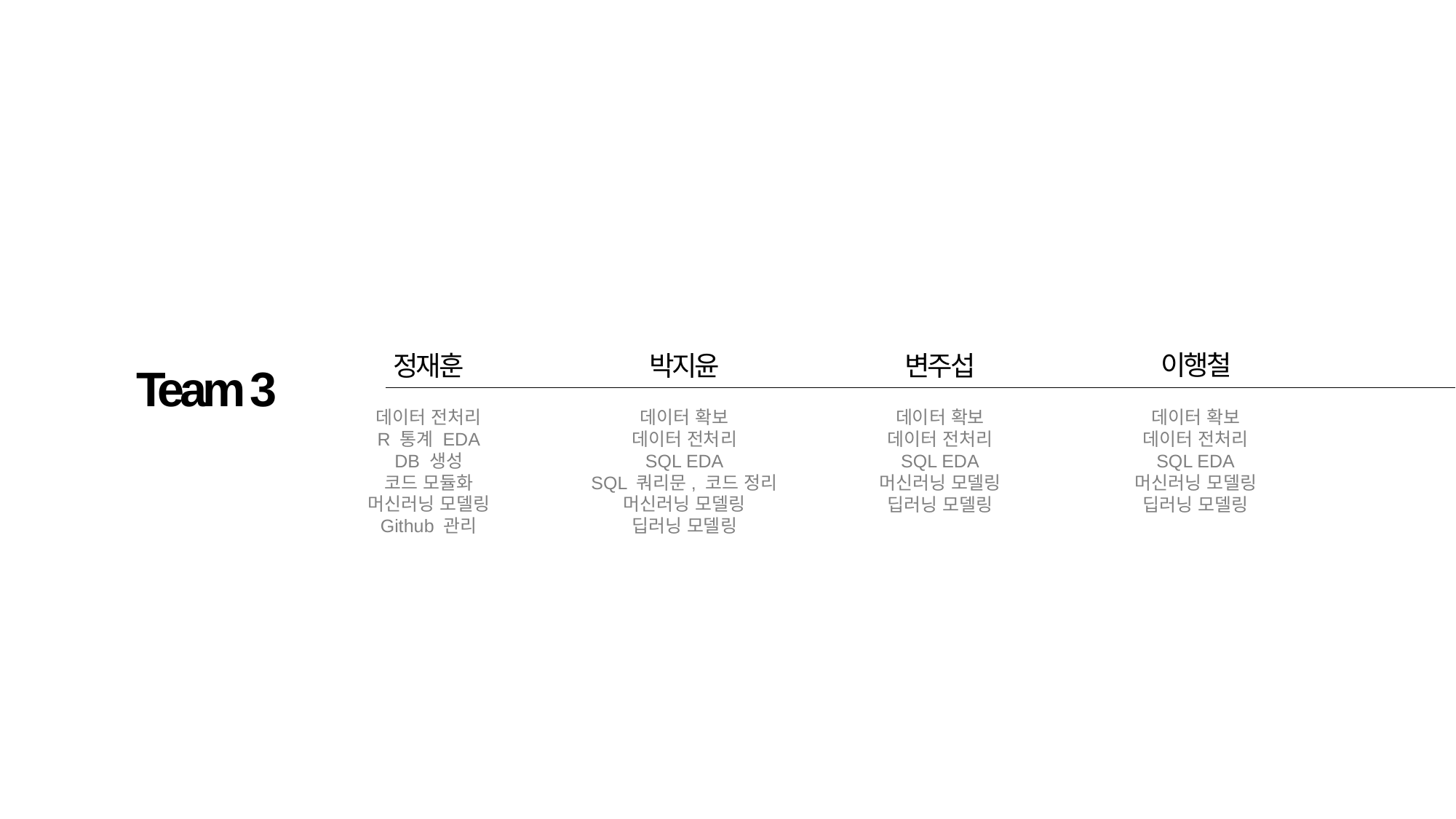

이행철
변주섭
박지윤
정재훈
Team 3
데이터 전처리
R 통계 EDA
DB 생성
코드 모듈화
머신러닝 모델링
Github 관리
데이터 확보
데이터 전처리
SQL EDA
SQL 쿼리문, 코드 정리
머신러닝 모델링
딥러닝 모델링
데이터 확보
데이터 전처리
SQL EDA
머신러닝 모델링
딥러닝 모델링
데이터 확보
데이터 전처리
SQL EDA
머신러닝 모델링
딥러닝 모델링